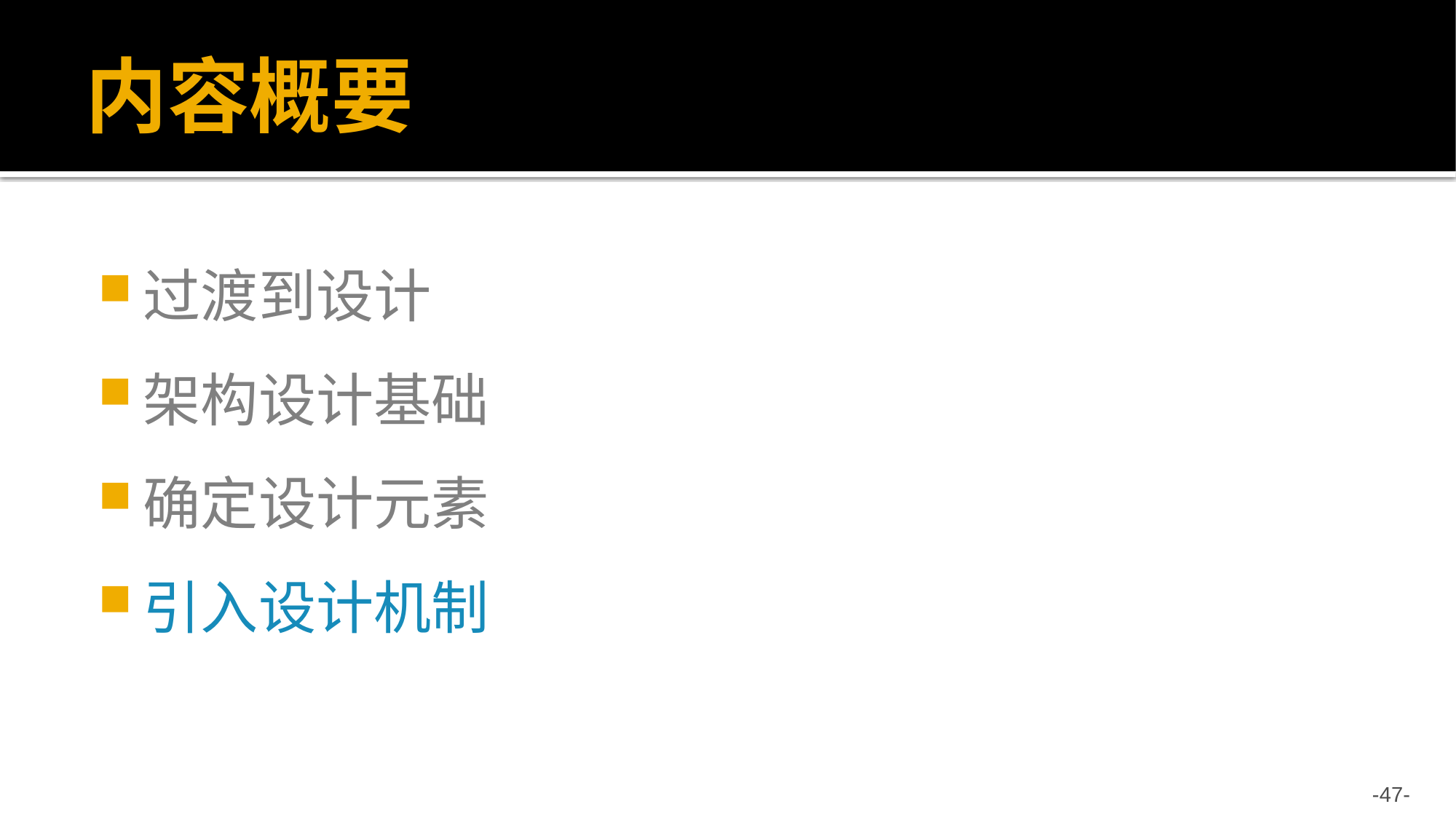

# 内容概要
过渡到设计
架构设计基础
确定设计元素
引入设计机制
-47-